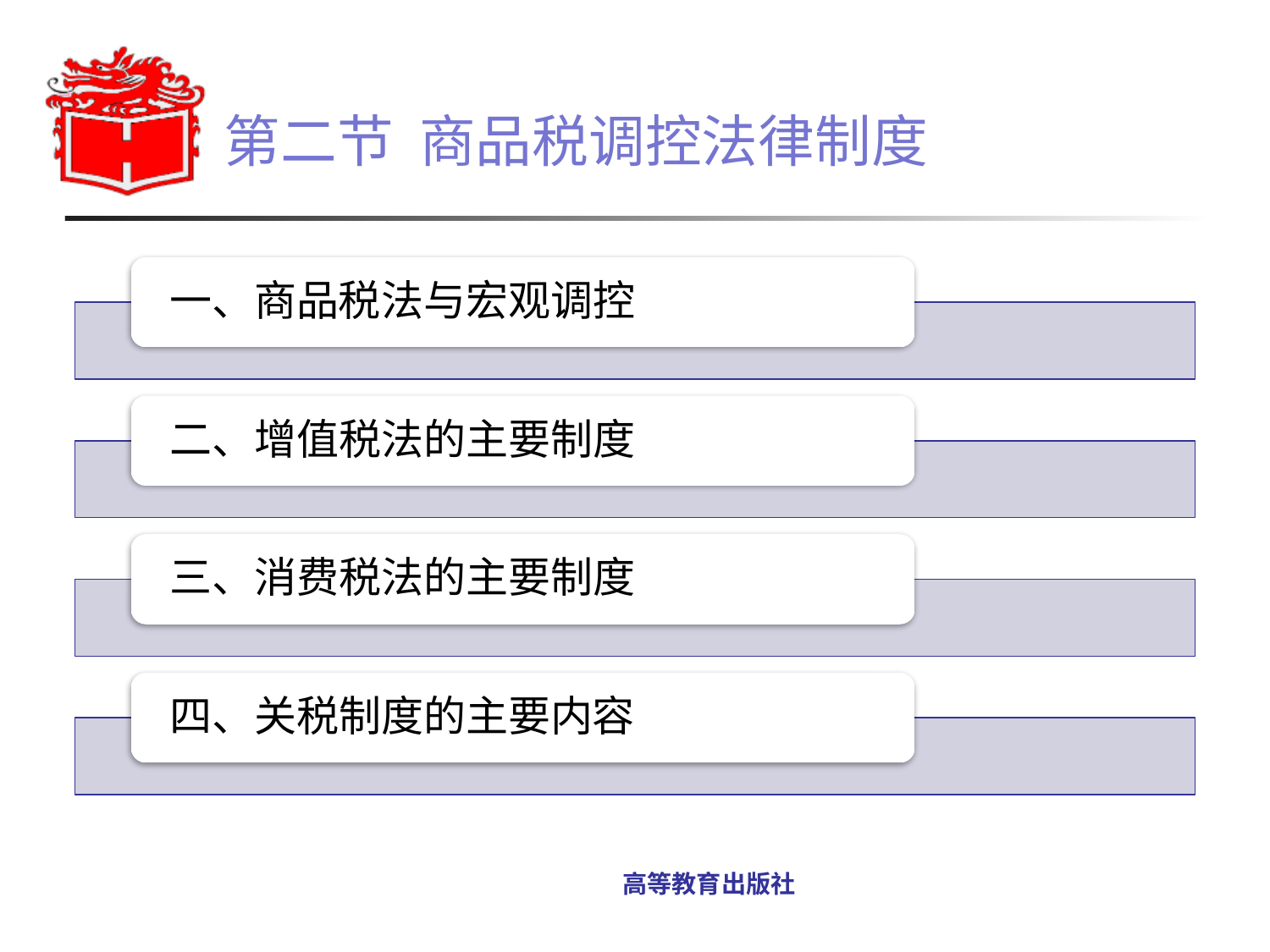

# 第二节  商品税调控法律制度
一、商品税法与宏观调控
二、增值税法的主要制度
三、消费税法的主要制度
四、关税制度的主要内容

高等教育出版社